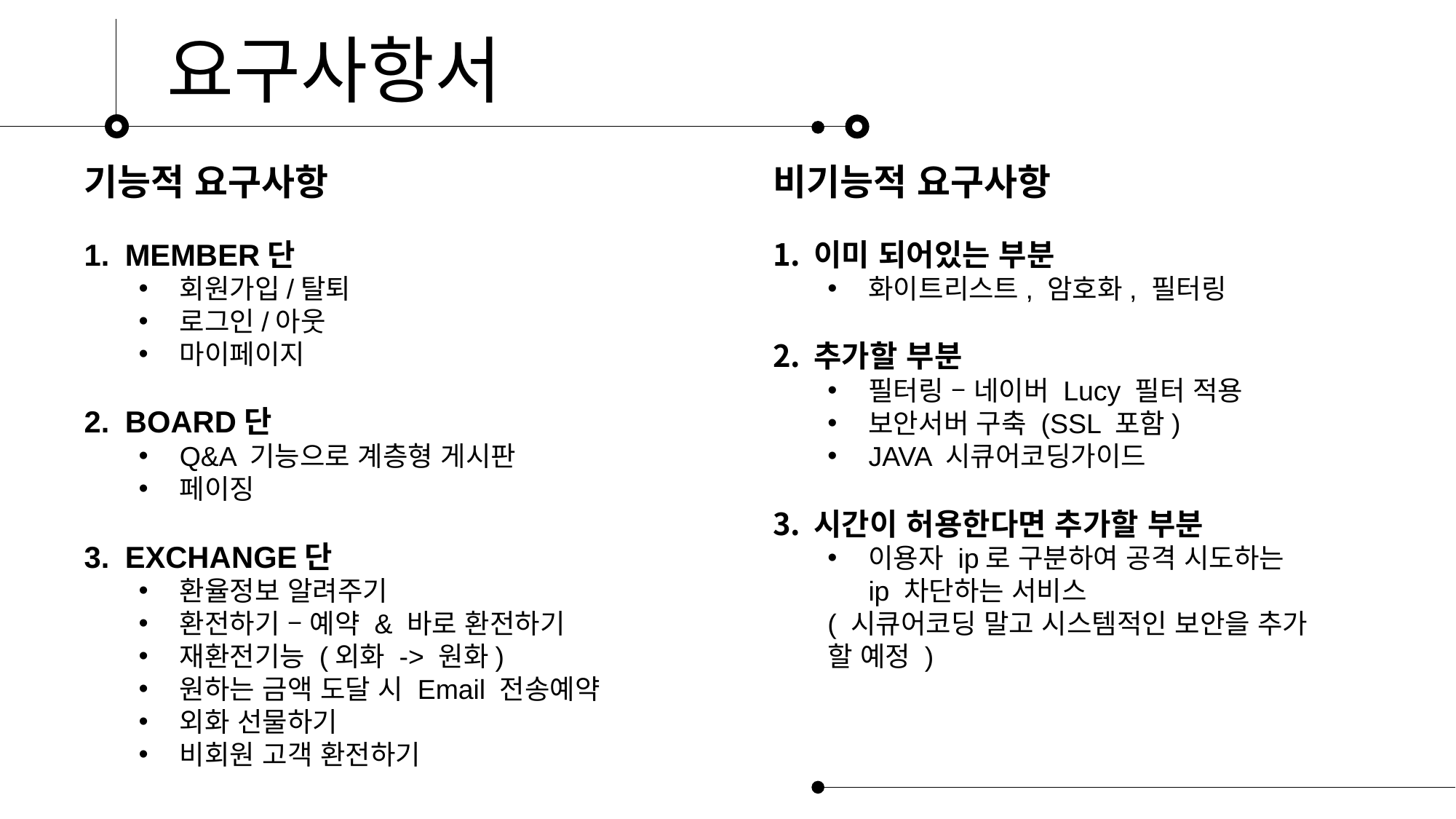

요구사항서
기능적 요구사항

MEMBER단
회원가입/탈퇴
로그인/아웃
마이페이지

BOARD단
Q&A 기능으로 계층형 게시판
페이징

EXCHANGE단
환율정보 알려주기
환전하기 – 예약 & 바로 환전하기
재환전기능 (외화 -> 원화)
원하는 금액 도달 시 Email 전송예약
외화 선물하기
비회원 고객 환전하기
비기능적 요구사항

이미 되어있는 부분
화이트리스트, 암호화, 필터링

추가할 부분
필터링 – 네이버 Lucy 필터 적용
보안서버 구축 (SSL 포함)
JAVA 시큐어코딩가이드

시간이 허용한다면 추가할 부분
이용자 ip로 구분하여 공격 시도하는 ip 차단하는 서비스
( 시큐어코딩 말고 시스템적인 보안을 추가 할 예정 )